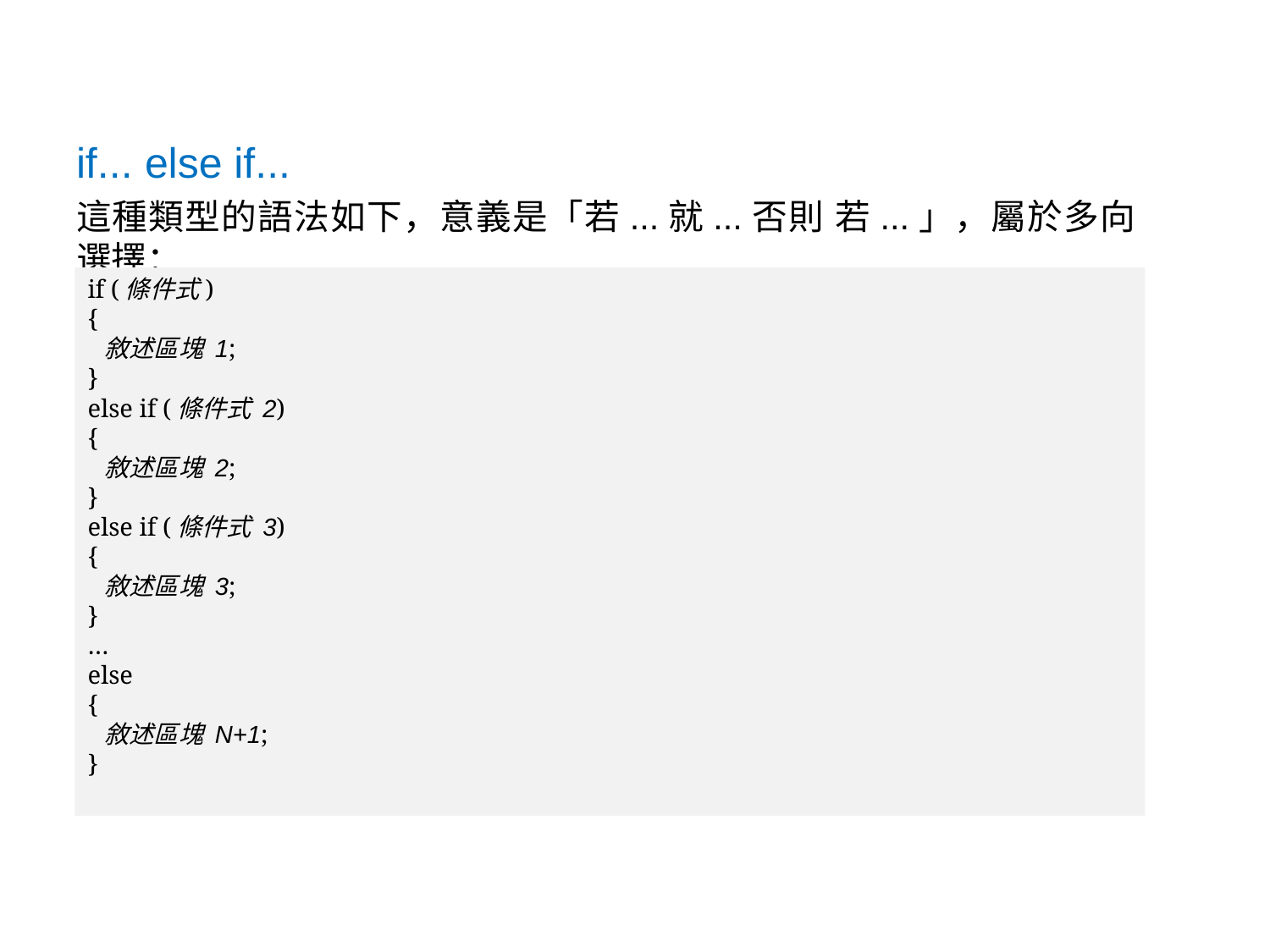

if... else if...
這種類型的語法如下，意義是「若...就...否則 若...」，屬於多向選擇：
if (條件式)
{
  敘述區塊 1;
}
else if (條件式 2)
{
  敘述區塊 2;
}
else if (條件式 3)
{
  敘述區塊 3;
}
…
else
{
  敘述區塊 N+1;
}